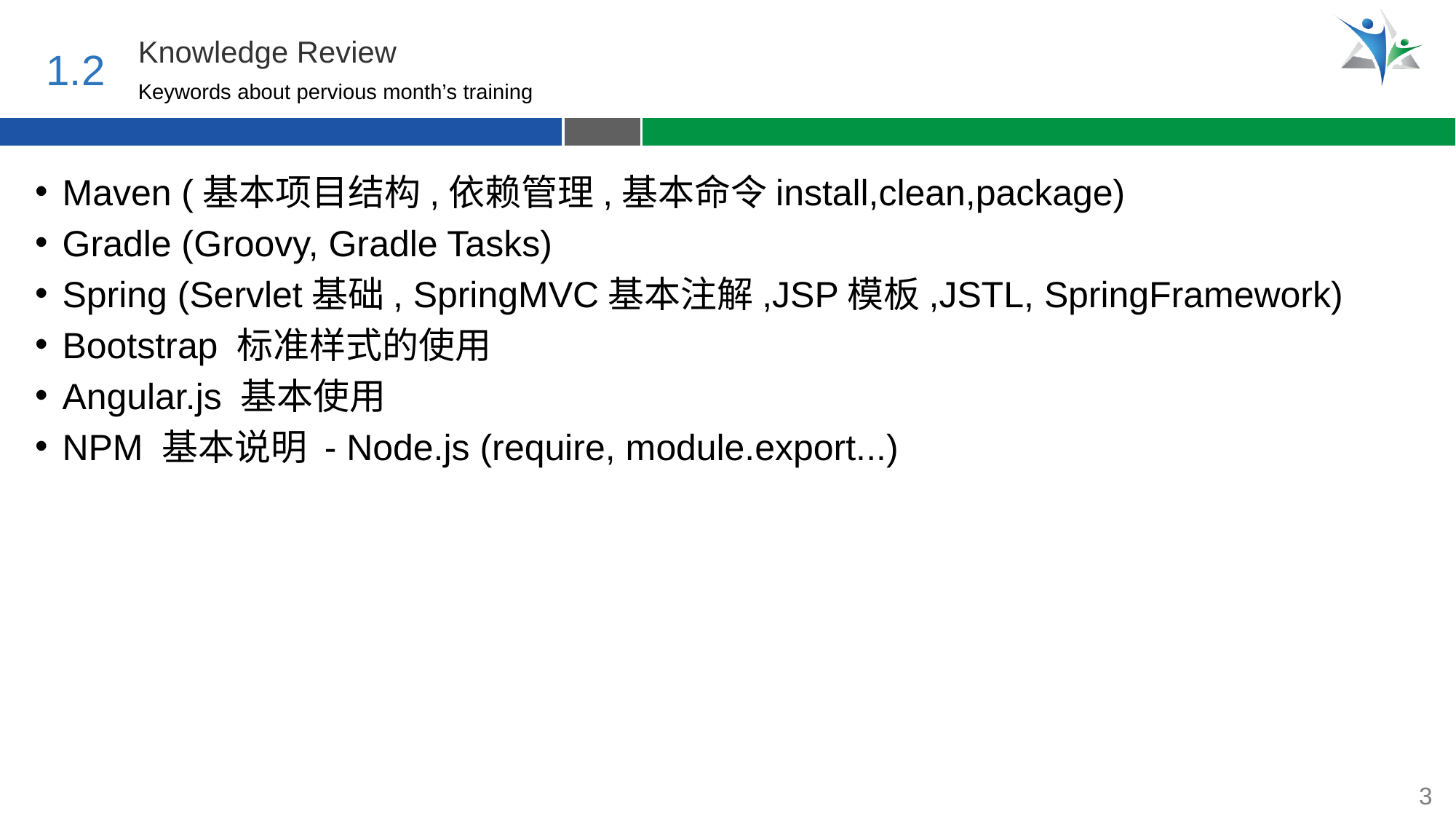

1.2
Knowledge Review
Keywords about pervious month’s training

Maven (基本项目结构,依赖管理,基本命令install,clean,package)
Gradle (Groovy, Gradle Tasks)
Spring (Servlet基础, SpringMVC基本注解,JSP模板,JSTL, SpringFramework)
Bootstrap 标准样式的使用
Angular.js 基本使用
NPM 基本说明 - Node.js (require, module.export...)